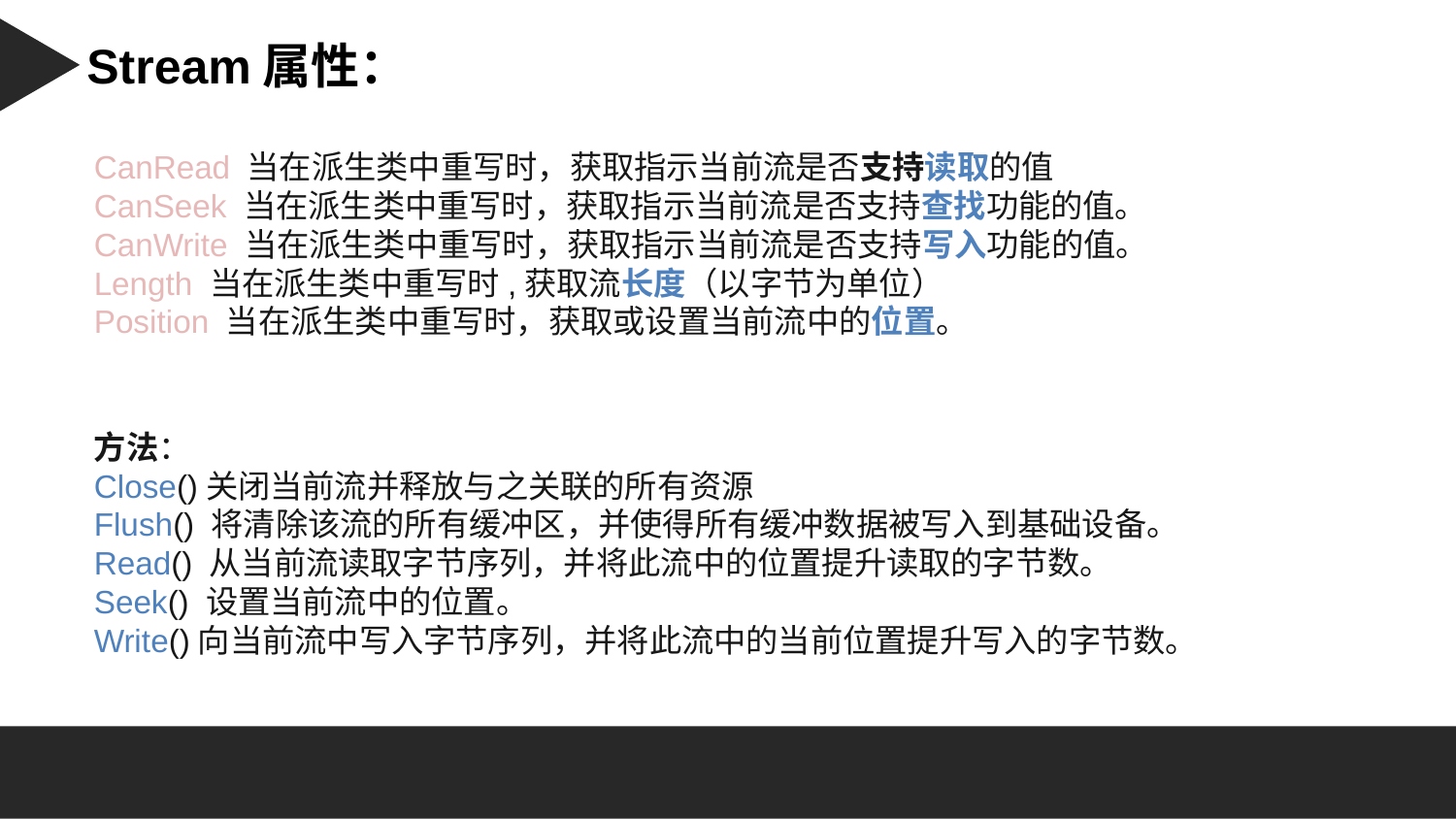

Character 字符串：

Stream属性：
CanRead 当在派生类中重写时，获取指示当前流是否支持读取的值
CanSeek 当在派生类中重写时，获取指示当前流是否支持查找功能的值。
CanWrite 当在派生类中重写时，获取指示当前流是否支持写入功能的值。
Length 当在派生类中重写时,获取流长度（以字节为单位）
Position 当在派生类中重写时，获取或设置当前流中的位置。
方法：
Close()关闭当前流并释放与之关联的所有资源
Flush() 将清除该流的所有缓冲区，并使得所有缓冲数据被写入到基础设备。
Read() 从当前流读取字节序列，并将此流中的位置提升读取的字节数。
Seek() 设置当前流中的位置。
Write()向当前流中写入字节序列，并将此流中的当前位置提升写入的字节数。
stringWriter